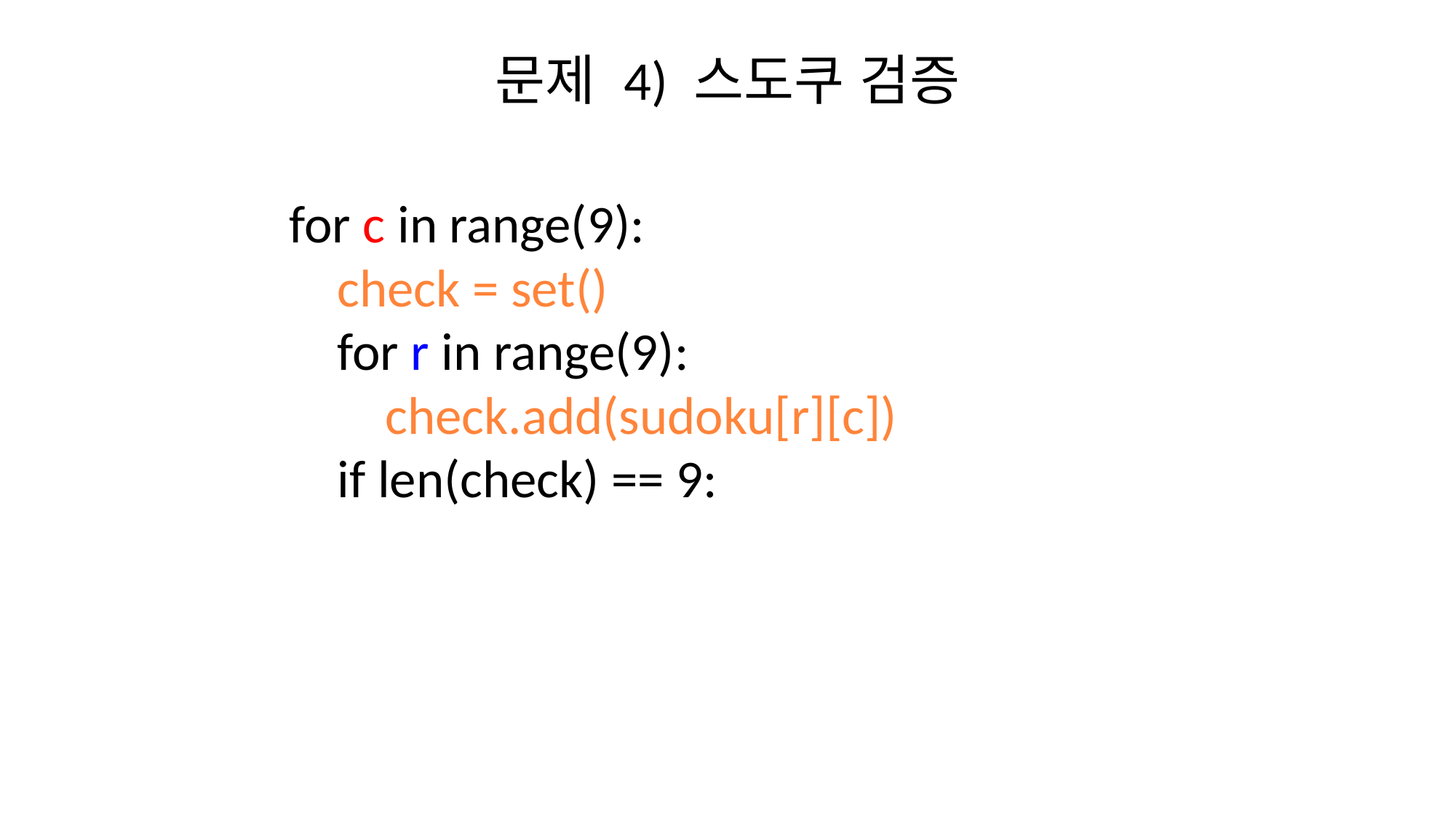

# 문제 4) 스도쿠 검증
for c in range(9):
    check = set()
    for r in range(9):
        check.add(sudoku[r][c])
    if len(check) == 9: